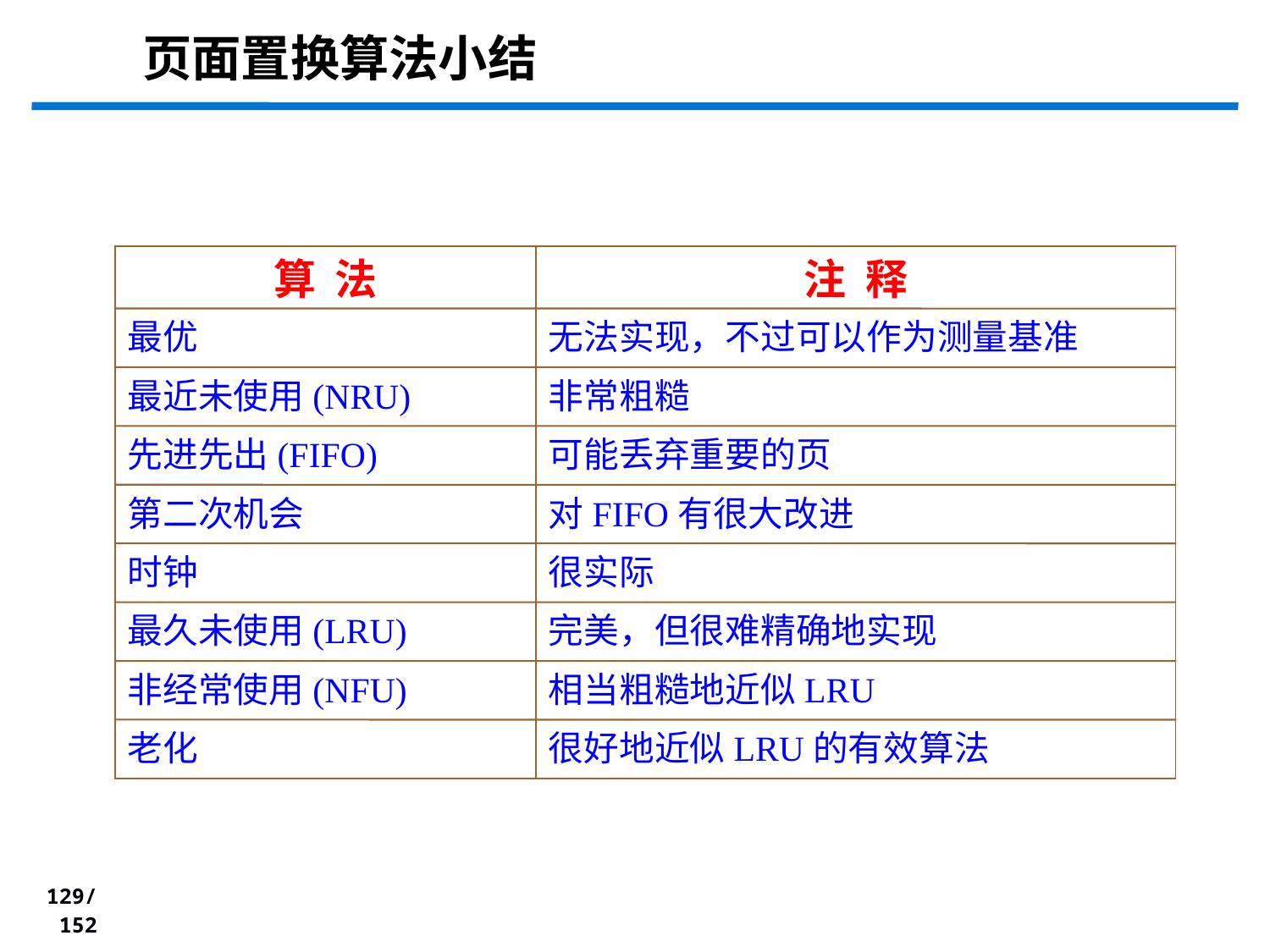

# 页面置换算法小结
算  法

注  释
最优

无法实现，不过可以作为测量基准
最近未使用(NRU)

非常粗糙
先进先出(FIFO)

可能丢弃重要的页
第二次机会

对FIFO有很大改进
时钟

很实际
最久未使用(LRU)

完美，但很难精确地实现
非经常使用(NFU)

相当粗糙地近似LRU
老化

很好地近似LRU的有效算法